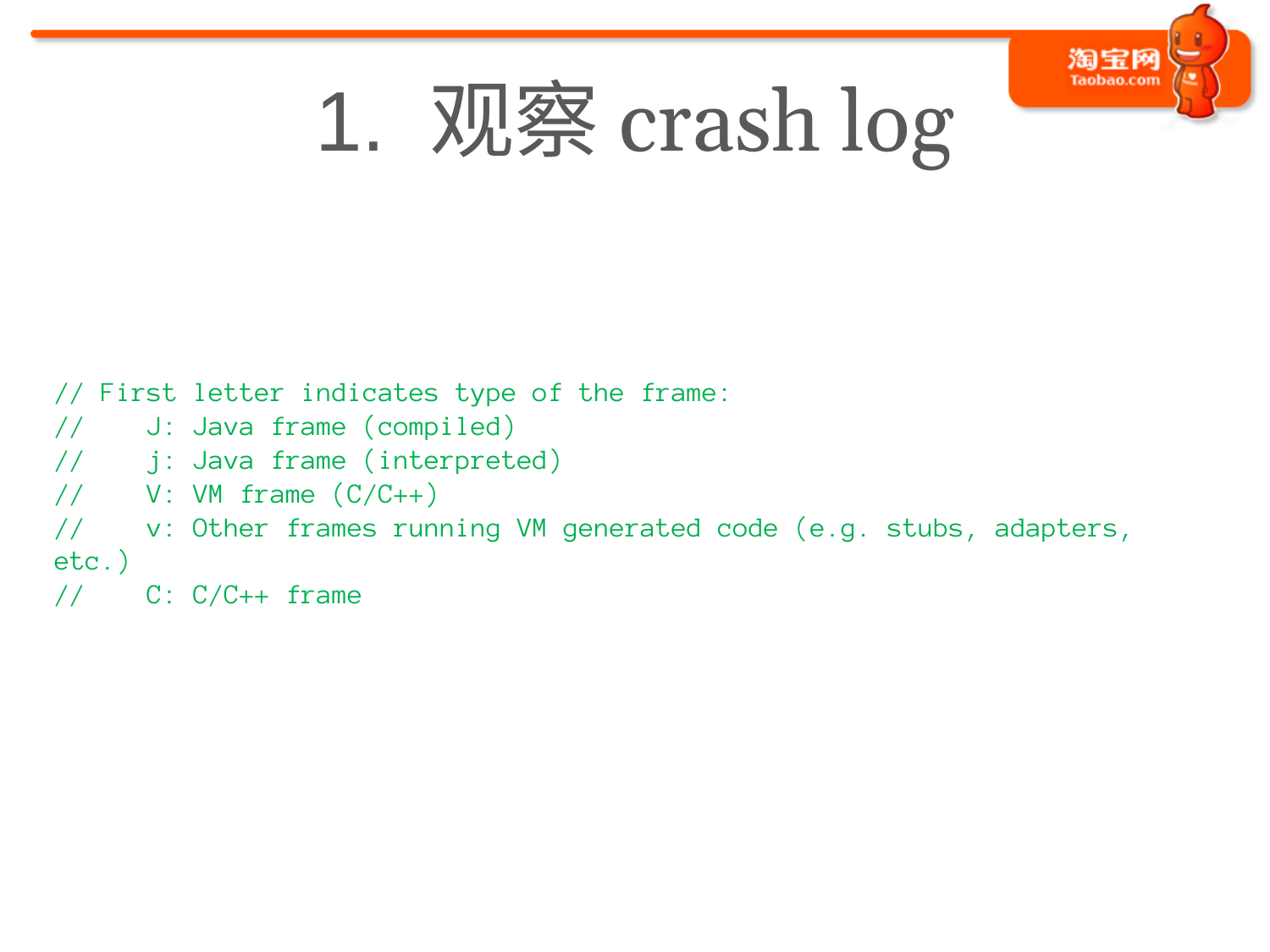

# 1. 观察crash log
// First letter indicates type of the frame:
//    J: Java frame (compiled)
//    j: Java frame (interpreted)
//    V: VM frame (C/C++)
//    v: Other frames running VM generated code (e.g. stubs, adapters, etc.)
//    C: C/C++ frame